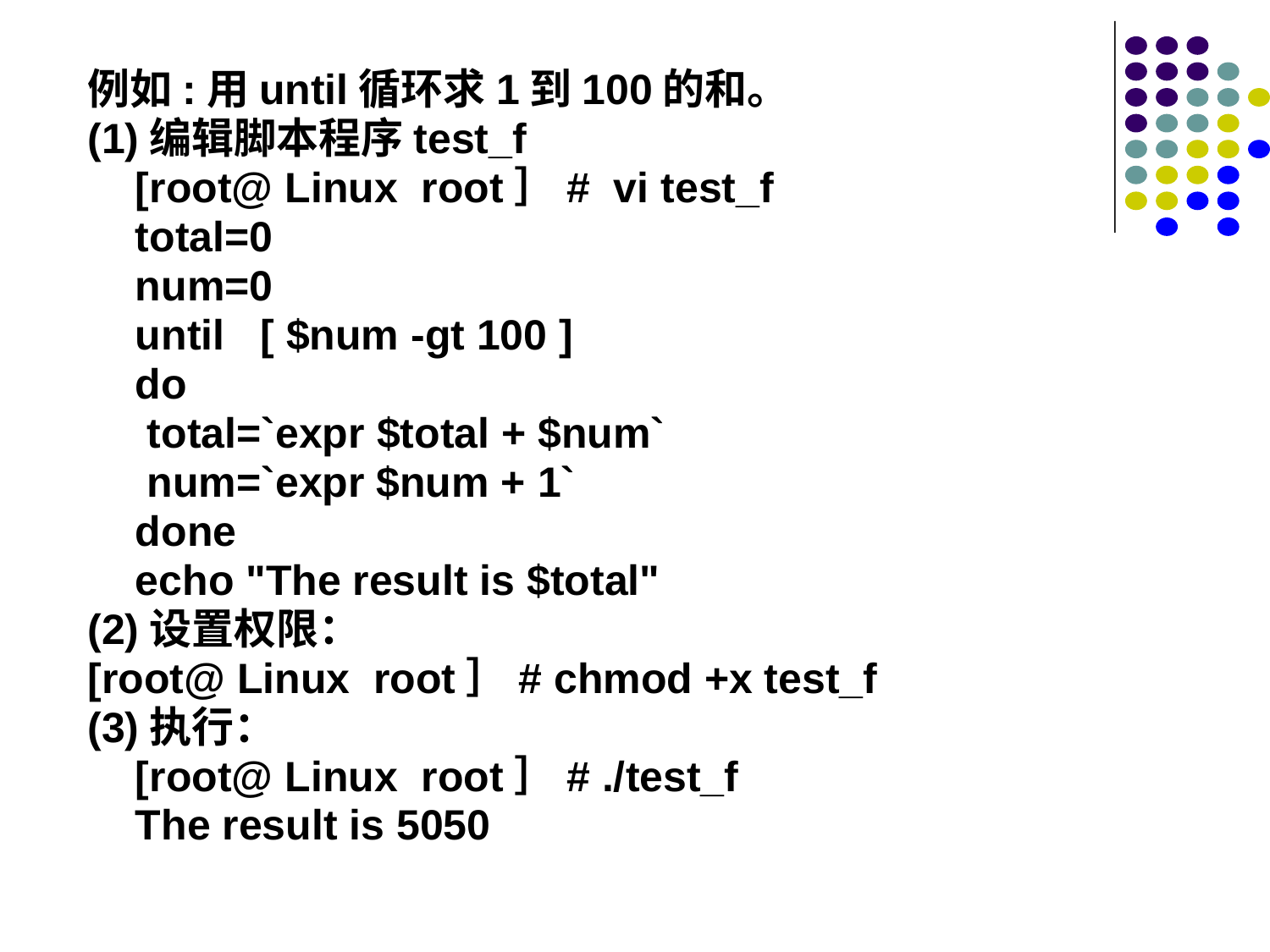

例如:用until循环求1到100的和。
(1)编辑脚本程序test_f
[root@ Linux  root］#  vi test_f
total=0
num=0
until   [ $num -gt 100 ]
do
 total=`expr $total + $num`
 num=`expr $num + 1`
done
echo "The result is $total"
(2)设置权限：
[root@ Linux  root］# chmod +x test_f
(3)执行：
[root@ Linux  root］# ./test_f
The result is 5050